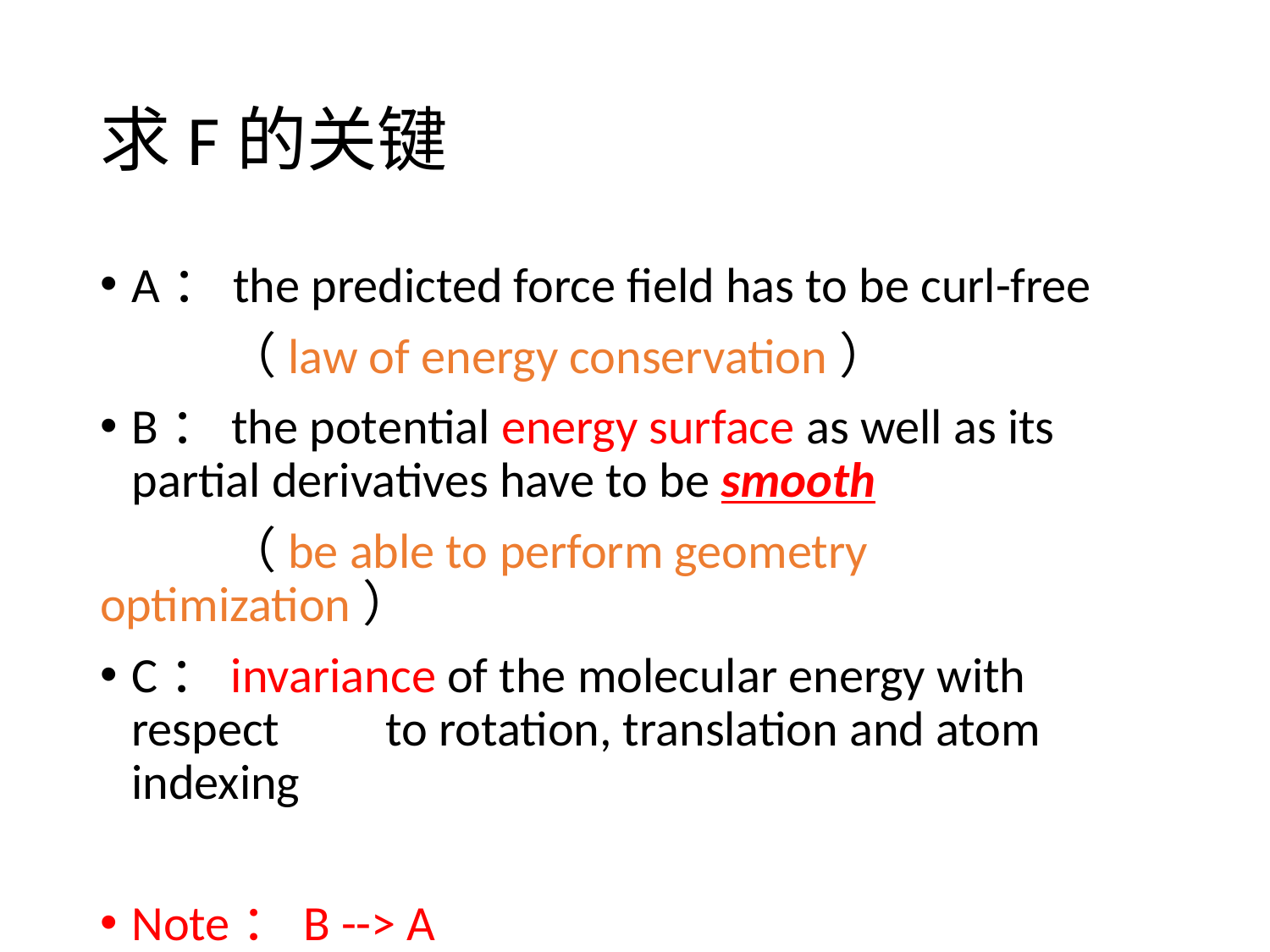

# 求F的关键
A：the predicted force field has to be curl-free
	（law of energy conservation）
B：the potential energy surface as well as its 	partial derivatives have to be smooth
	（be able to perform geometry optimization）
C：invariance of the molecular energy with respect 	to rotation, translation and atom indexing

Note：B --> A